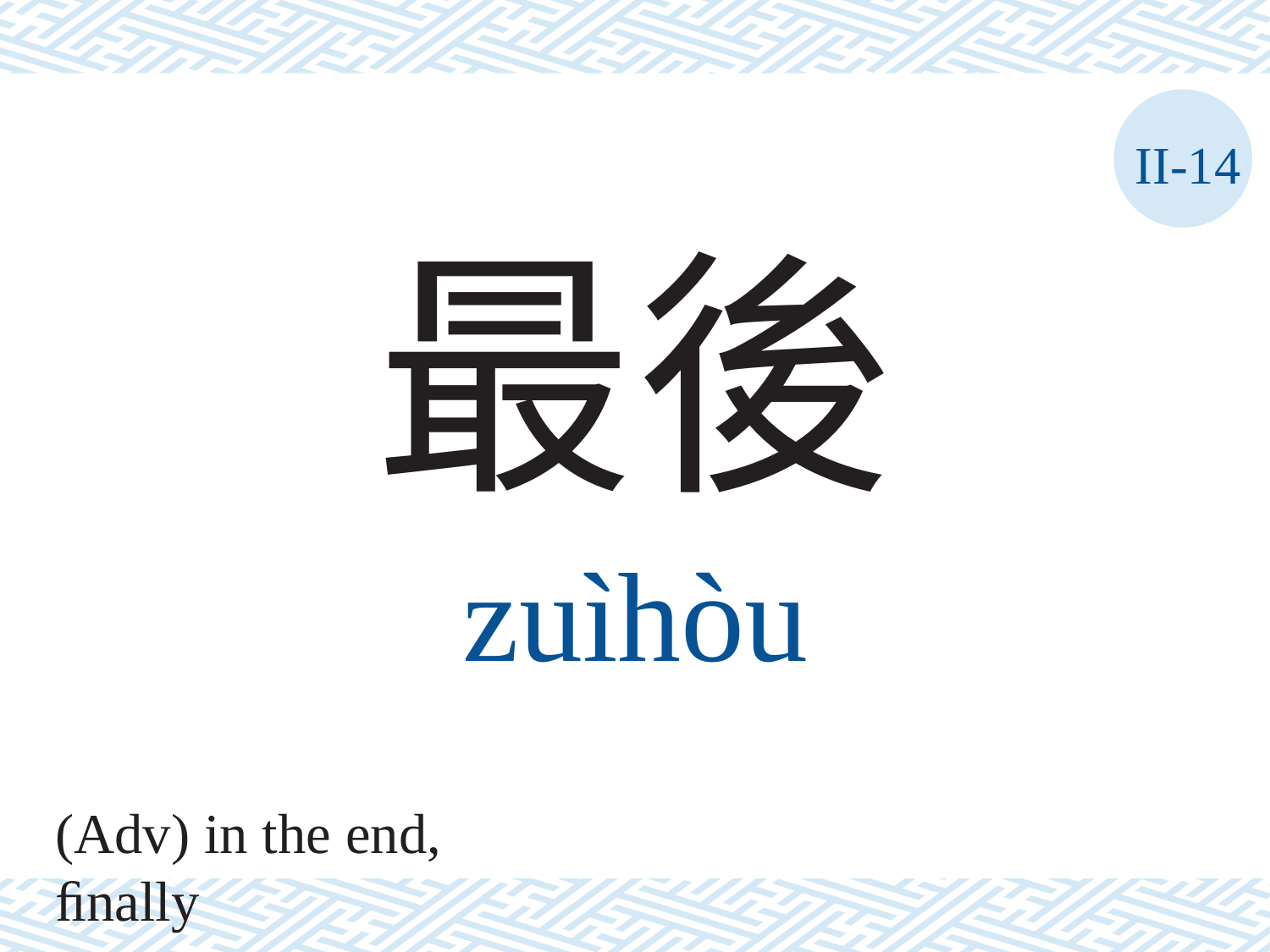

II-14
最後
zuìhòu
(Adv) in the end, ﬁnally